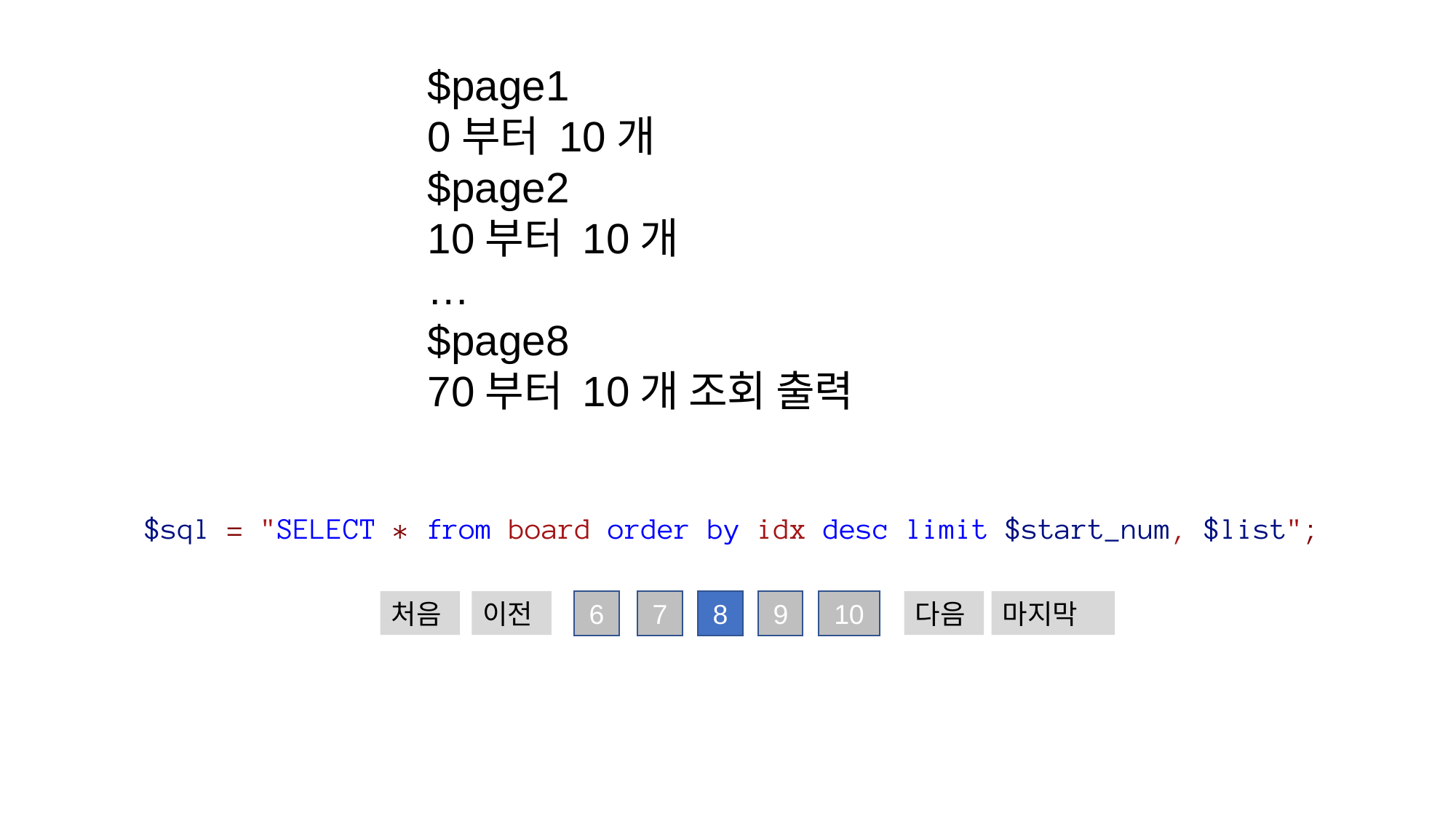

$page1
0부터 10개
$page2
10부터 10개
…
$page8
70부터 10개 조회 출력
$sql = "SELECT * from board order by idx desc limit $start_num, $list";
6
7
8
9
10
처음
이전
다음
마지막